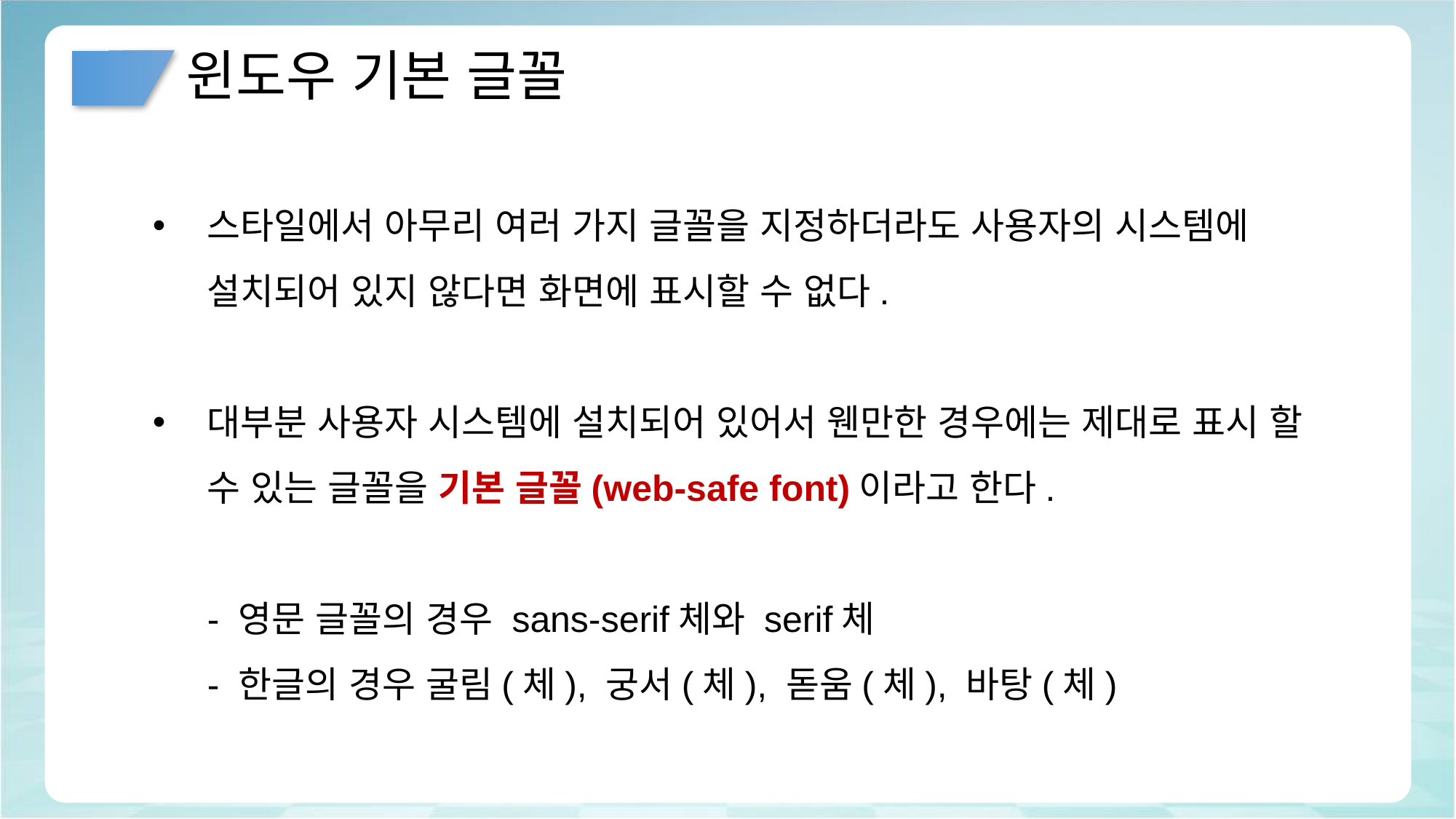

# 윈도우 기본 글꼴
스타일에서 아무리 여러 가지 글꼴을 지정하더라도 사용자의 시스템에 설치되어 있지 않다면 화면에 표시할 수 없다.

대부분 사용자 시스템에 설치되어 있어서 웬만한 경우에는 제대로 표시 할 수 있는 글꼴을 기본 글꼴(web-safe font)이라고 한다.

- 영문 글꼴의 경우 sans-serif체와 serif체
- 한글의 경우 굴림(체), 궁서(체), 돋움(체), 바탕(체)